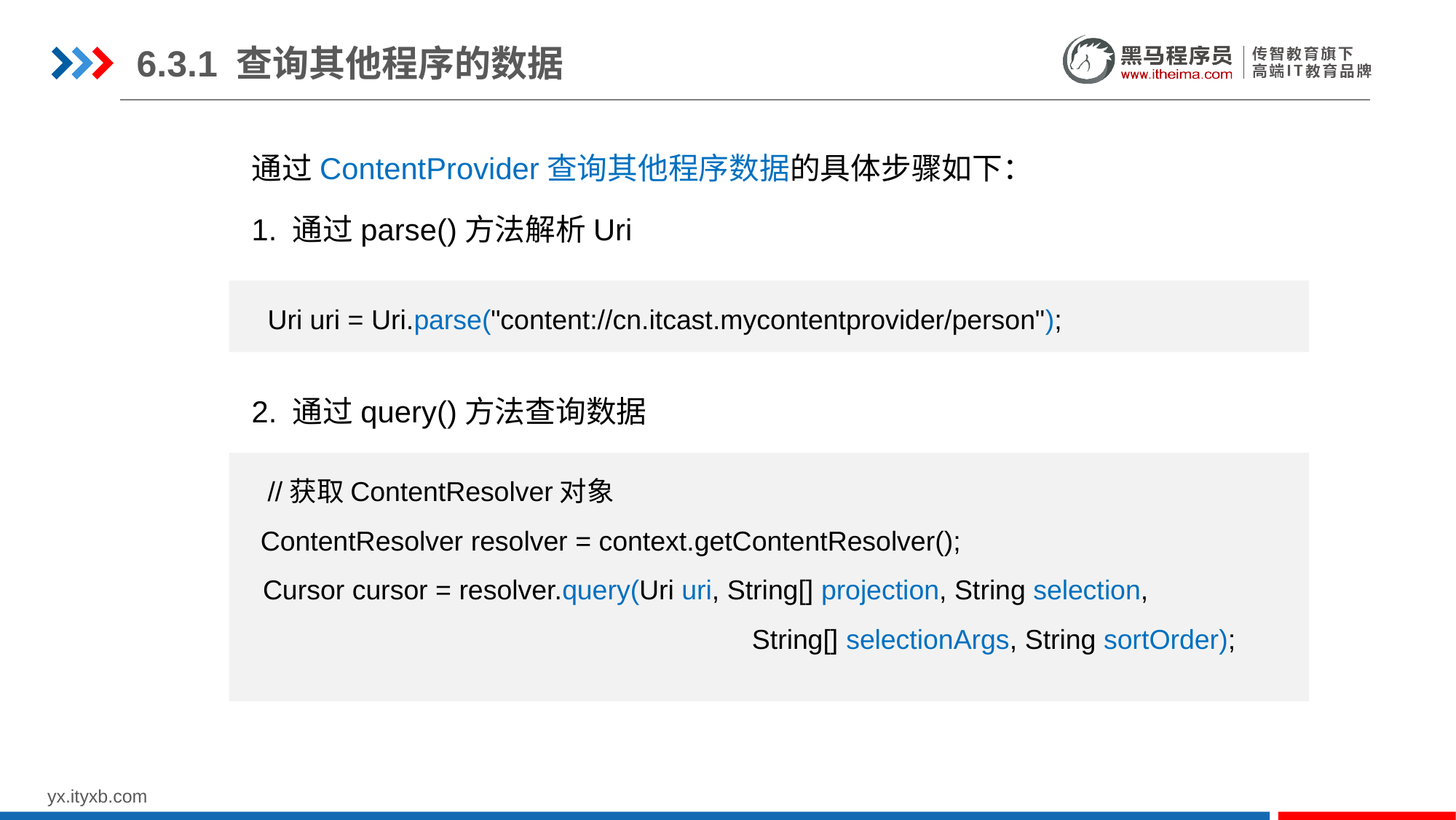

6.3.1 查询其他程序的数据
通过ContentProvider查询其他程序数据的具体步骤如下：
1. 通过parse()方法解析Uri

2. 通过query()方法查询数据

    Uri uri = Uri.parse("content://cn.itcast.mycontentprovider/person");
    //获取ContentResolver对象
   ContentResolver resolver = context.getContentResolver();
   Cursor cursor = resolver.query(Uri uri, String[] projection, String selection,
                                                                   String[] selectionArgs, String sortOrder);